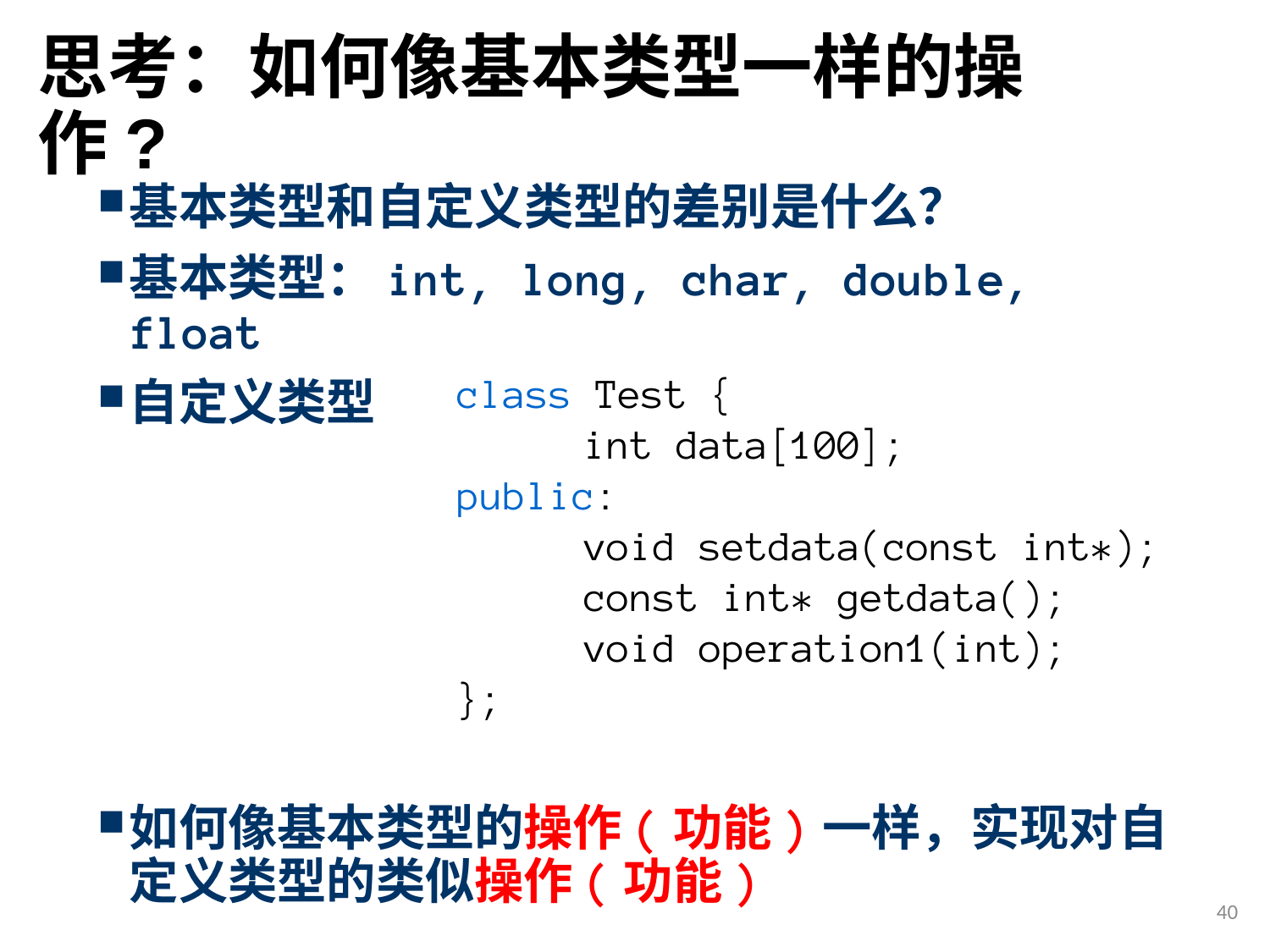

# 思考：如何像基本类型一样的操作?
基本类型和自定义类型的差别是什么？
基本类型：int, long, char, double, float
自定义类型

如何像基本类型的操作(功能)一样，实现对自定义类型的类似操作(功能)
class Test {
	int data[100];
public:
	void setdata(const int*);
	const int* getdata();
	void operation1(int);
};
40